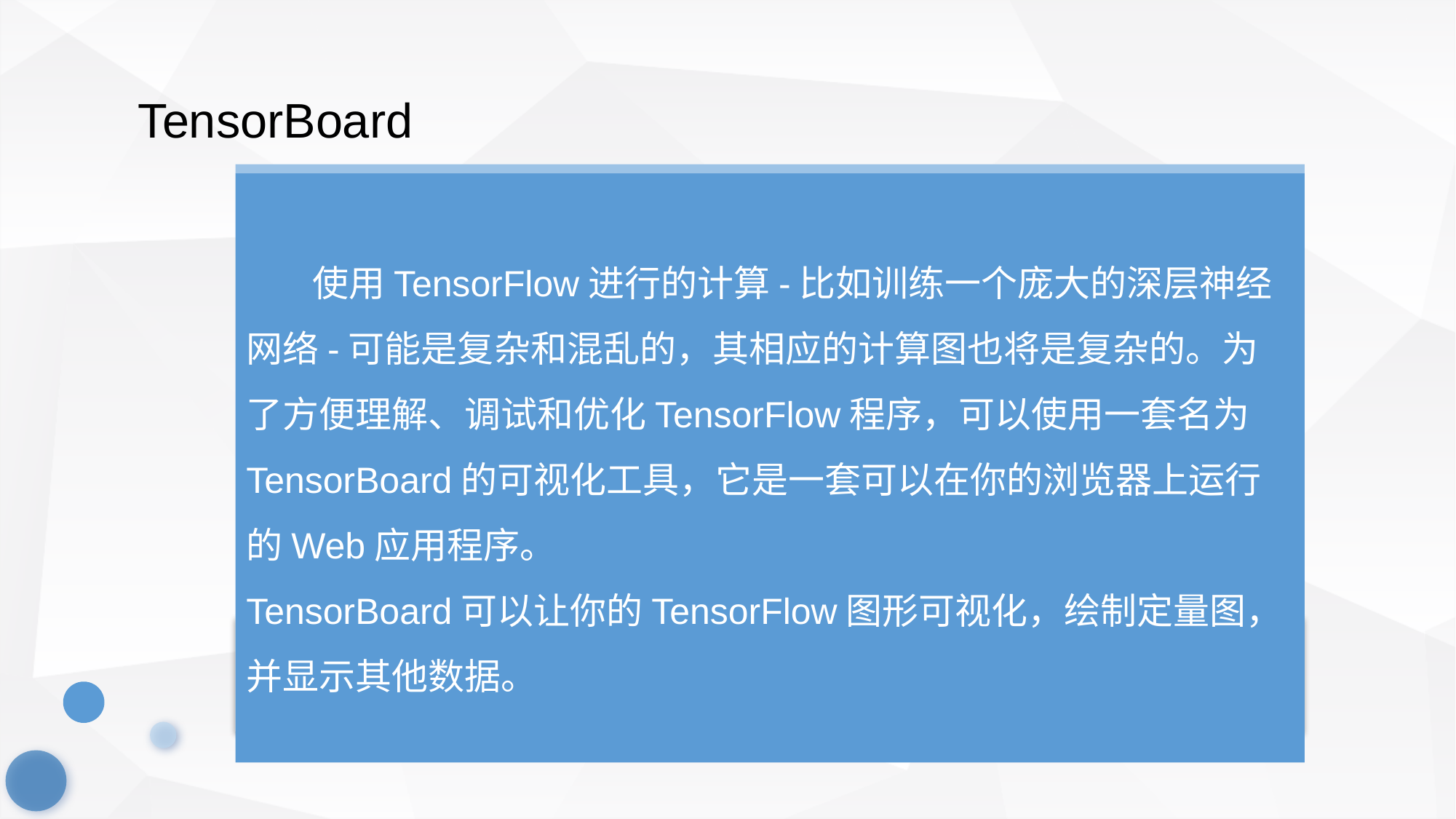

TensorBoard

       使用TensorFlow进行的计算-比如训练一个庞大的深层神经网络-可能是复杂和混乱的，其相应的计算图也将是复杂的。为了方便理解、调试和优化TensorFlow程序，可以使用一套名为TensorBoard的可视化工具，它是一套可以在你的浏览器上运行的Web应用程序。
TensorBoard可以让你的TensorFlow图形可视化，绘制定量图，并显示其他数据。